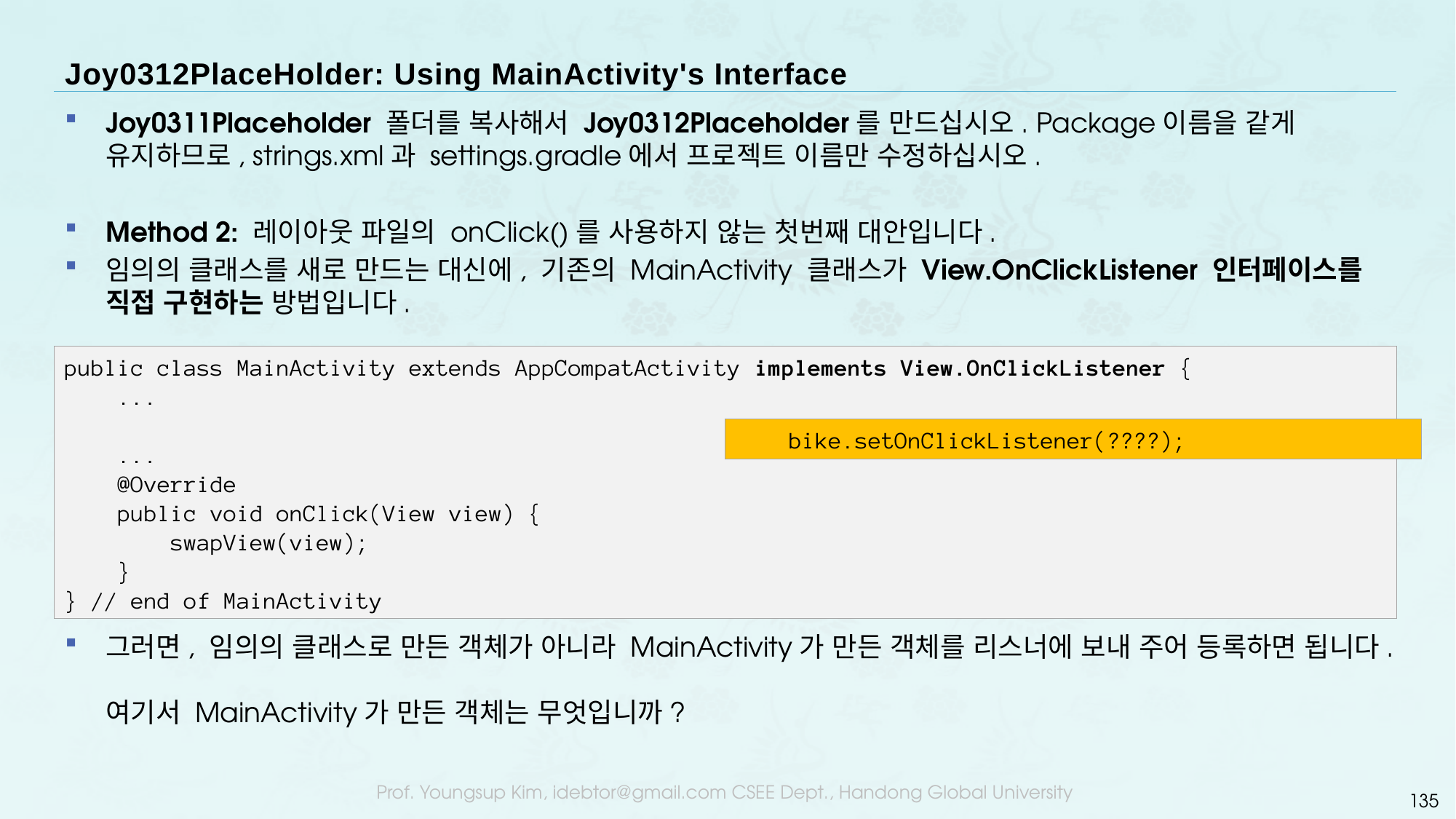

# Joy0312PlaceHolder: Using MainActivity's Interface
Joy0311Placeholder 폴더를 복사해서 Joy0312Placeholder를 만드십시오. Package이름을 같게 유지하므로, strings.xml과 settings.gradle에서 프로젝트 이름만 수정하십시오.

Method 2: 레이아웃 파일의 onClick()를 사용하지 않는 첫번째 대안입니다.
임의의 클래스를 새로 만드는 대신에, 기존의 MainActivity 클래스가 View.OnClickListener 인터페이스를 직접 구현하는 방법입니다.

그러면, 임의의 클래스로 만든 객체가 아니라 MainActivity가 만든 객체를 리스너에 보내 주어 등록하면 됩니다.
여기서 MainActivity가 만든 객체는 무엇입니까?

public class MainActivity extends AppCompatActivity implements View.OnClickListener {
    ...

    ...
    @Override
    public void onClick(View view) {
        swapView(view);
    }
} // end of MainActivity
    bike.setOnClickListener(????);
135